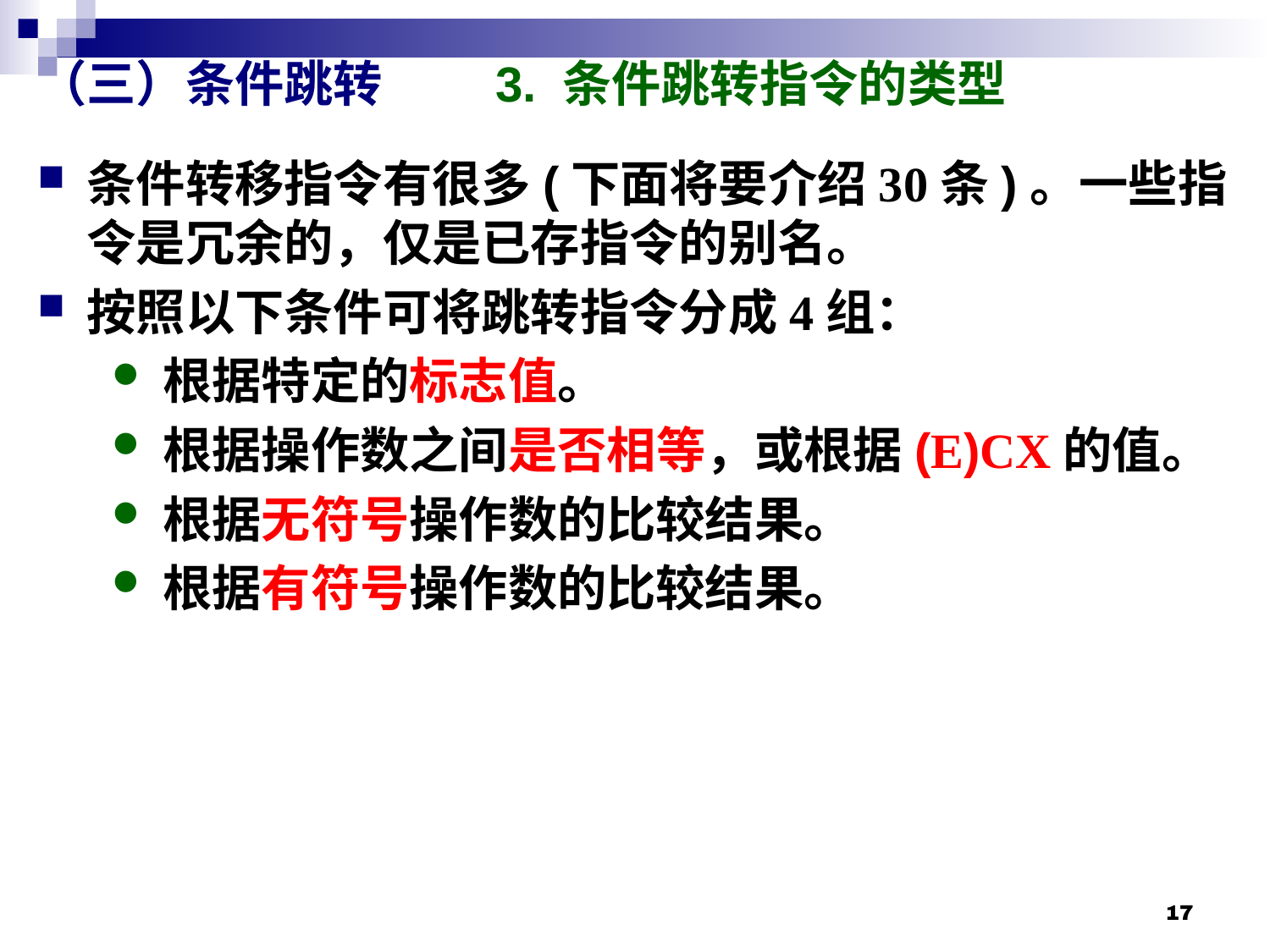

# （三）条件跳转         3. 条件跳转指令的类型
条件转移指令有很多(下面将要介绍30条)。一些指令是冗余的，仅是已存指令的别名。
按照以下条件可将跳转指令分成4组：
根据特定的标志值。
根据操作数之间是否相等，或根据(E)CX的值。
根据无符号操作数的比较结果。
根据有符号操作数的比较结果。
17